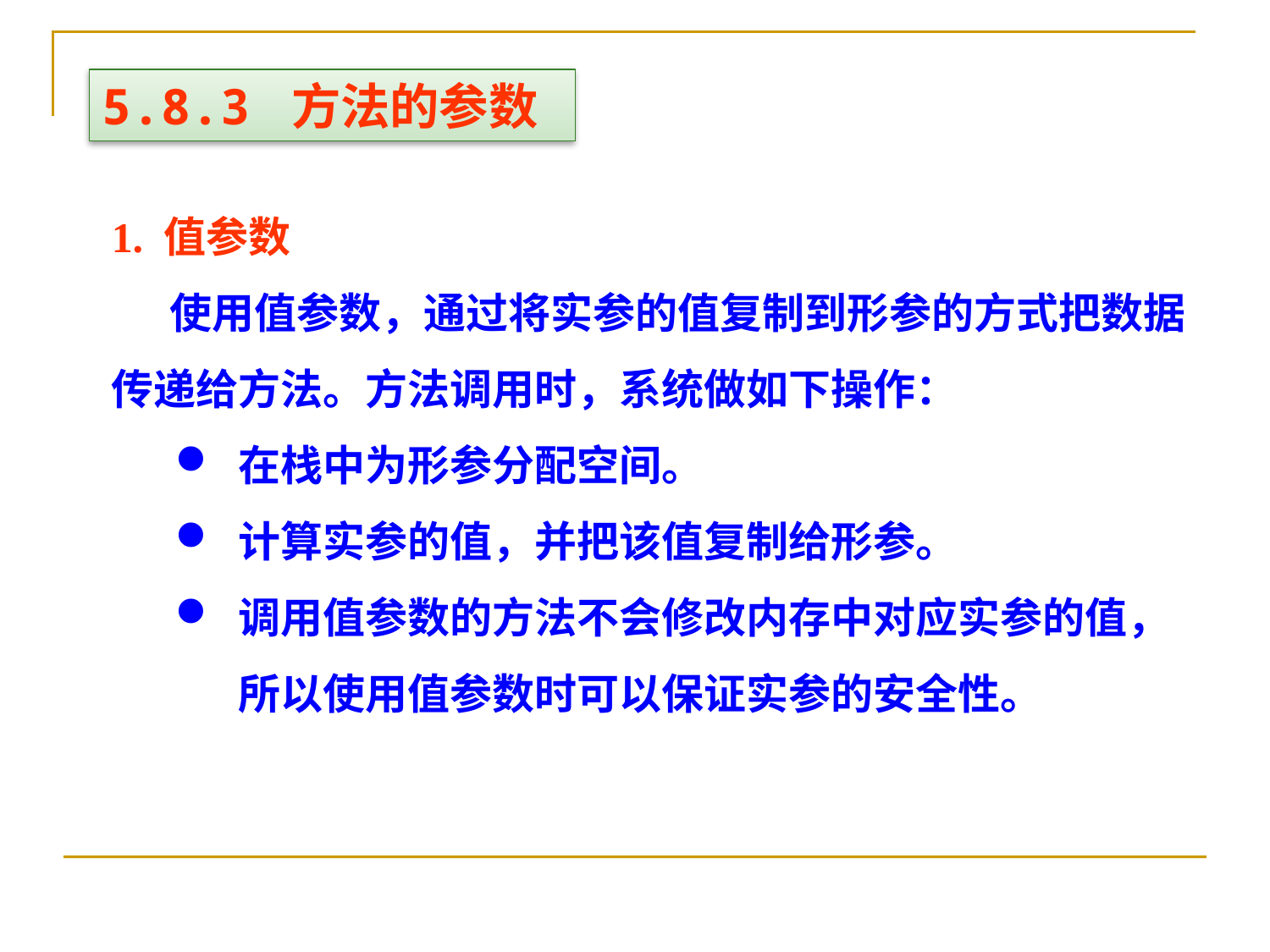

5.8.3 方法的参数
1. 值参数
     使用值参数，通过将实参的值复制到形参的方式把数据传递给方法。方法调用时，系统做如下操作：
在栈中为形参分配空间。
计算实参的值，并把该值复制给形参。
调用值参数的方法不会修改内存中对应实参的值，所以使用值参数时可以保证实参的安全性。